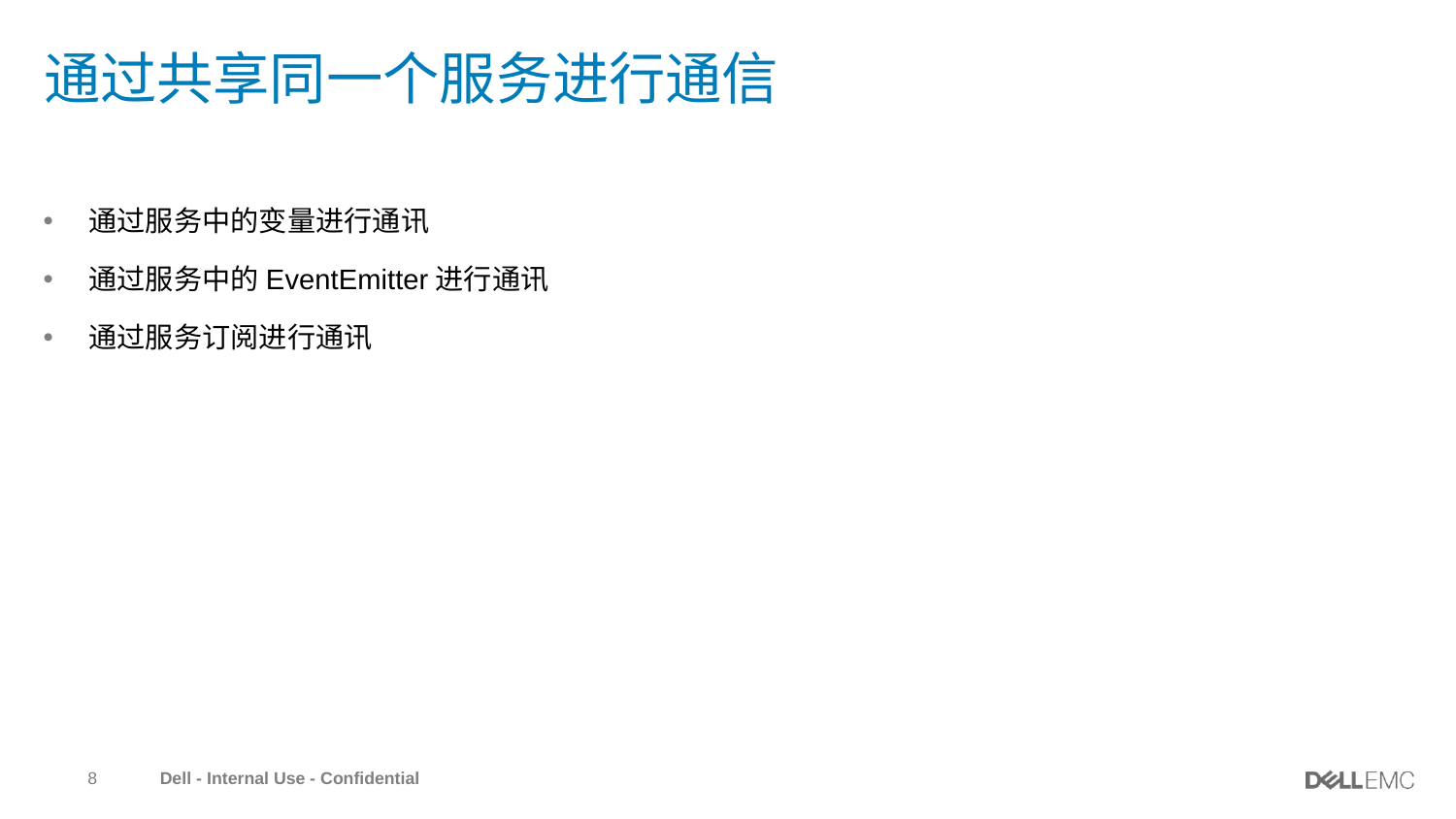

# 通过共享同一个服务进行通信
通过服务中的变量进行通讯
通过服务中的EventEmitter进行通讯
通过服务订阅进行通讯